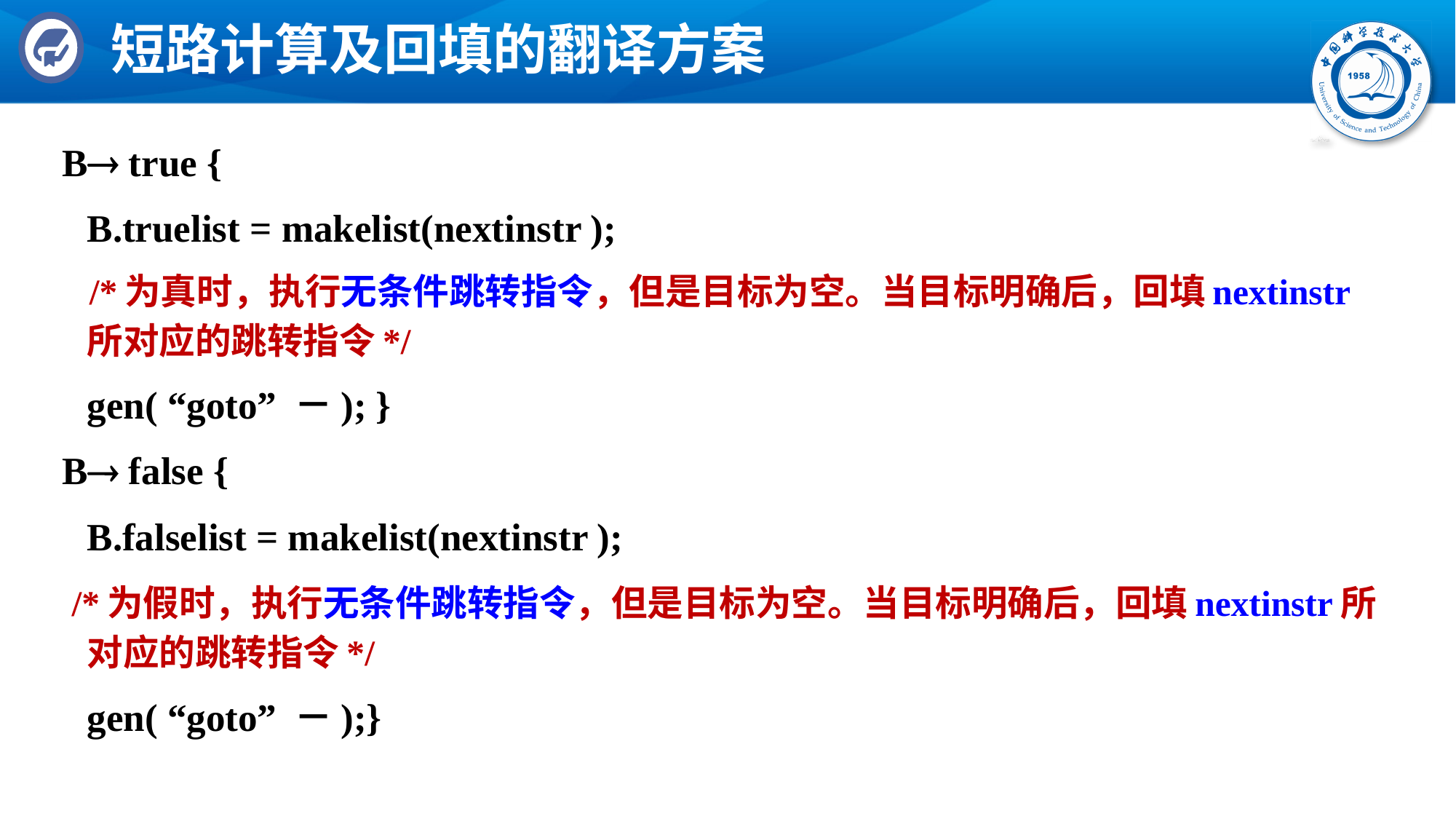

# 短路计算及回填的翻译方案
B→ true {
		B.truelist = makelist(nextinstr );
   /*为真时，执行无条件跳转指令，但是目标为空。当目标明确后，回填nextinstr所对应的跳转指令*/
		gen( “goto” －); }
B→ false {
		B.falselist = makelist(nextinstr );
 /*为假时，执行无条件跳转指令，但是目标为空。当目标明确后，回填nextinstr所对应的跳转指令*/
		gen( “goto” －);}